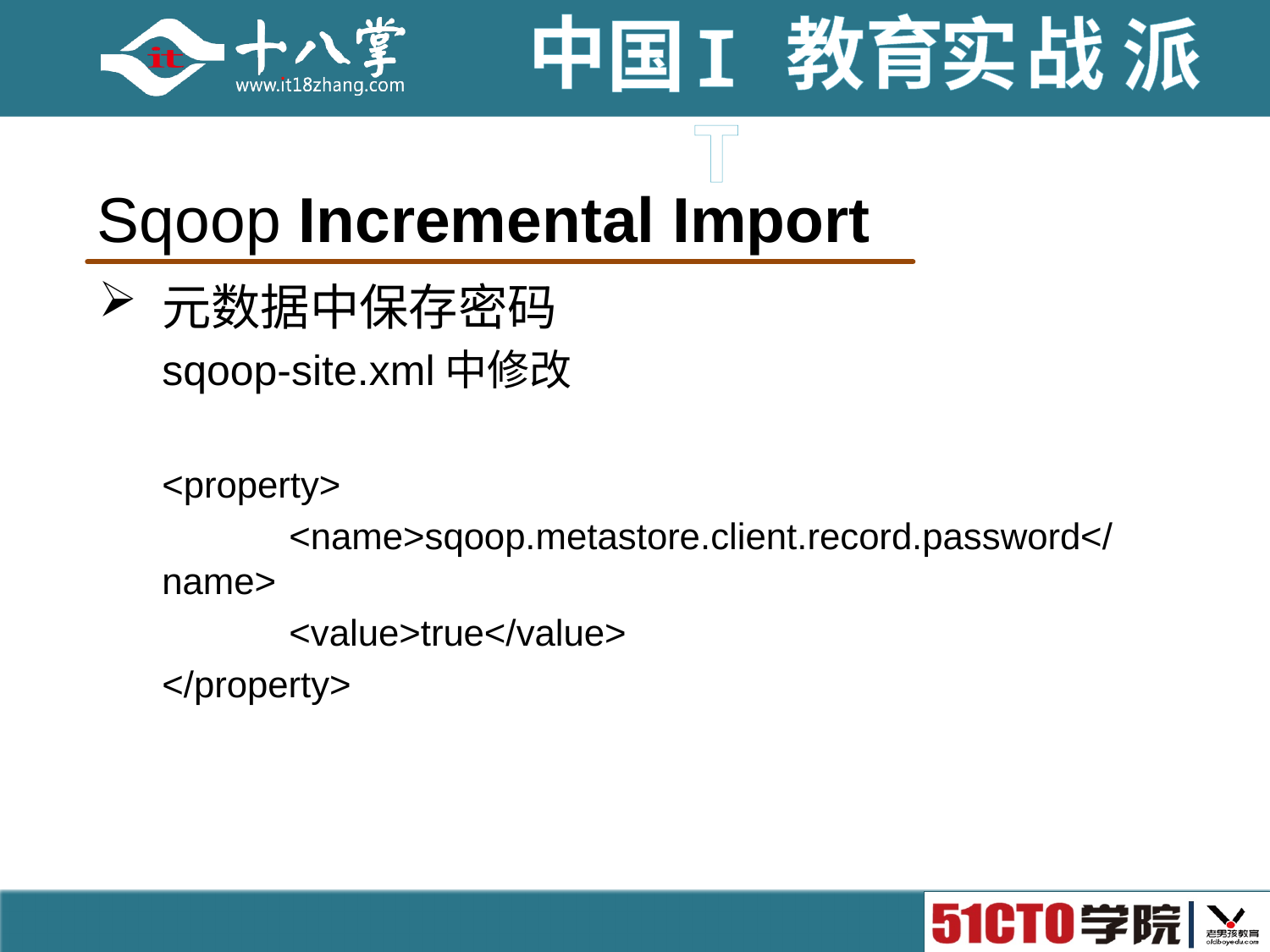

# Sqoop Incremental Import
元数据中保存密码
sqoop-site.xml中修改

<property>
	<name>sqoop.metastore.client.record.password</name>
	<value>true</value>
</property>